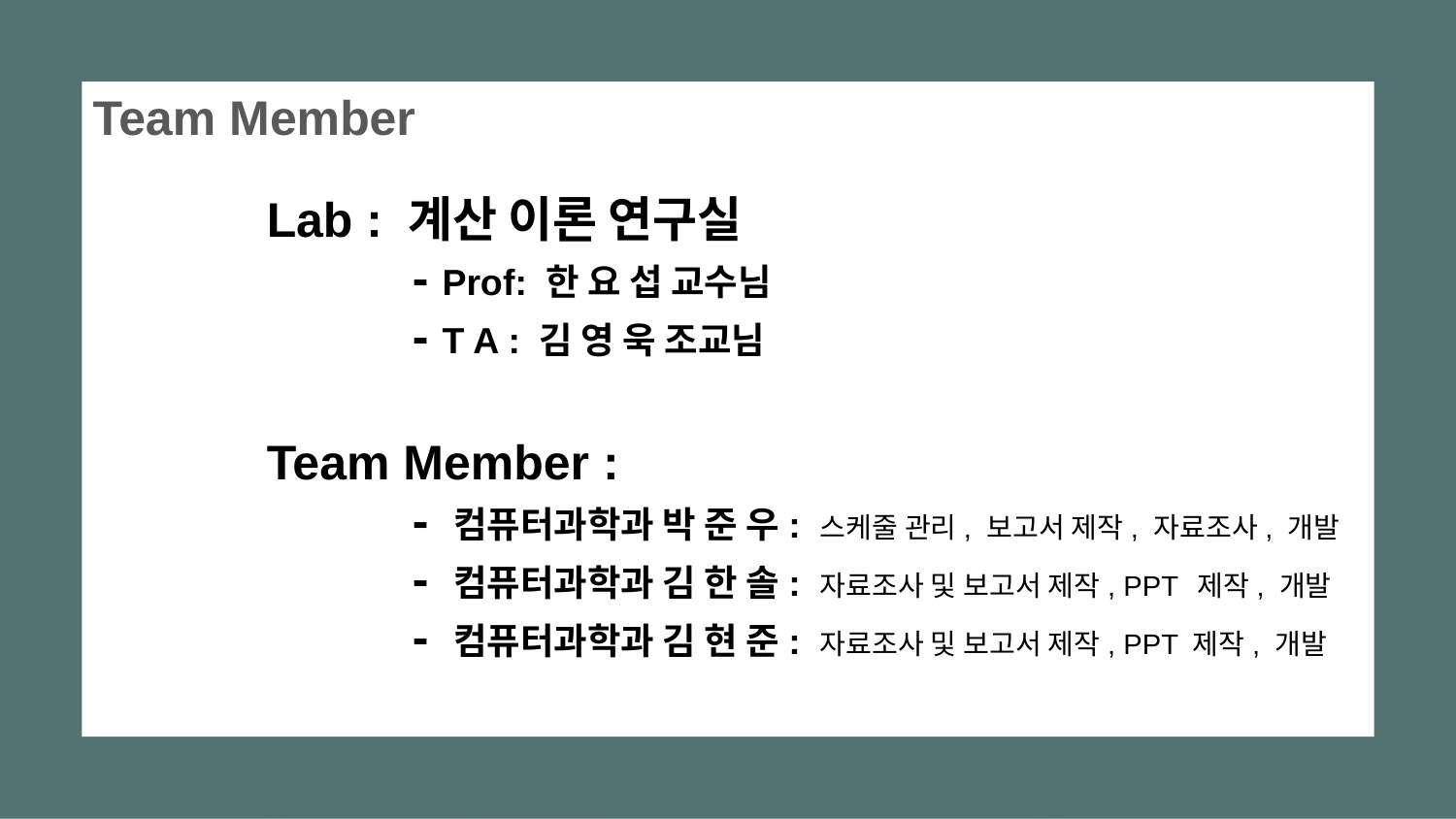

Team Member

Lab : 계산 이론 연구실
	- Prof: 한 요 섭 교수님
	- T A : 김 영 욱 조교님

Team Member :
	- 컴퓨터과학과 박 준 우: 스케줄 관리, 보고서 제작, 자료조사, 개발
	- 컴퓨터과학과 김 한 솔: 자료조사 및 보고서 제작, PPT 제작, 개발
	- 컴퓨터과학과 김 현 준: 자료조사 및 보고서 제작, PPT 제작, 개발